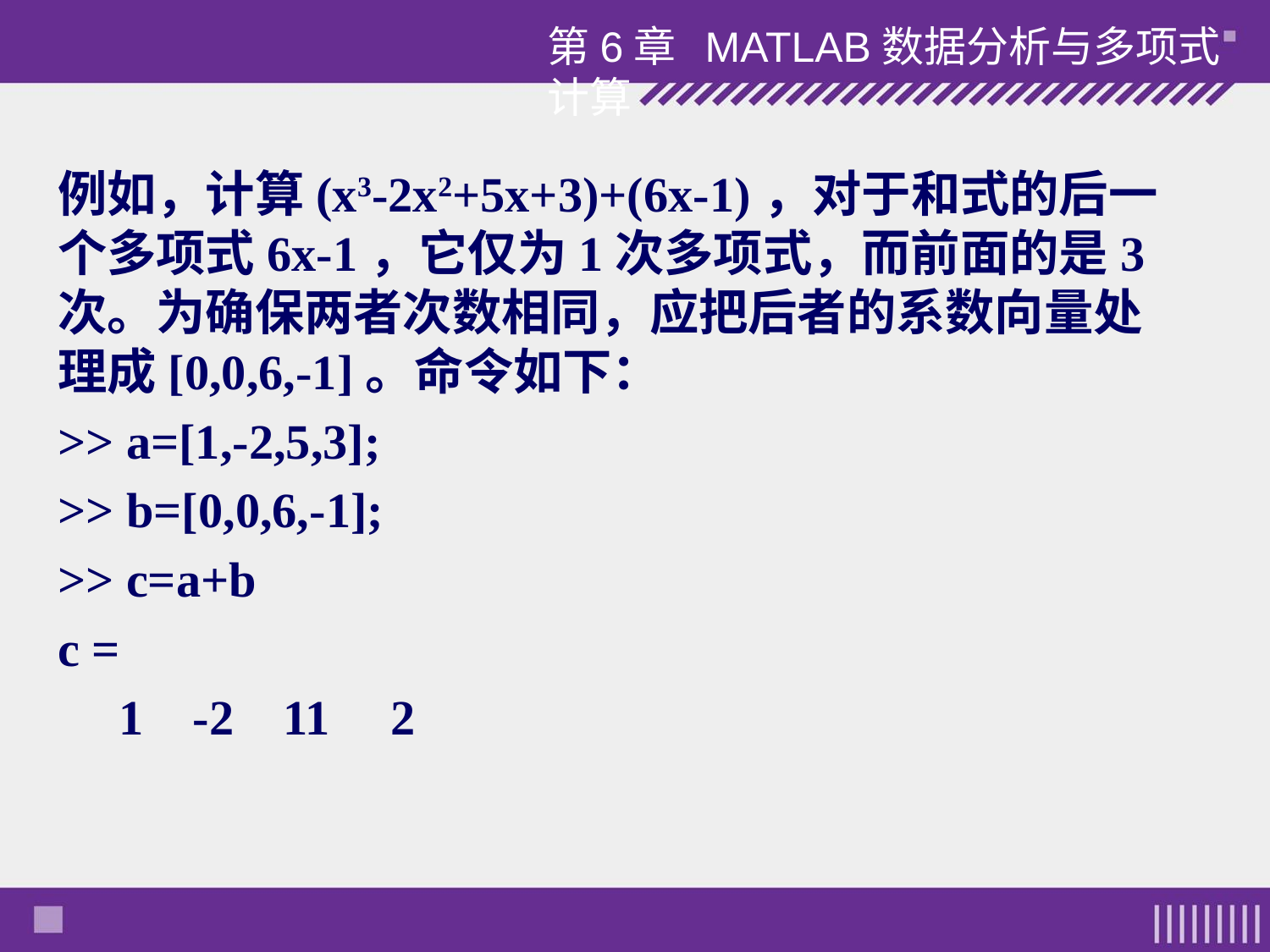

第6章  MATLAB数据分析与多项式计算
例如，计算(x3-2x2+5x+3)+(6x-1)，对于和式的后一个多项式6x-1，它仅为1次多项式，而前面的是3次。为确保两者次数相同，应把后者的系数向量处理成[0,0,6,-1]。命令如下：
>> a=[1,-2,5,3];
>> b=[0,0,6,-1];
>> c=a+b
c =
     1    -2    11     2